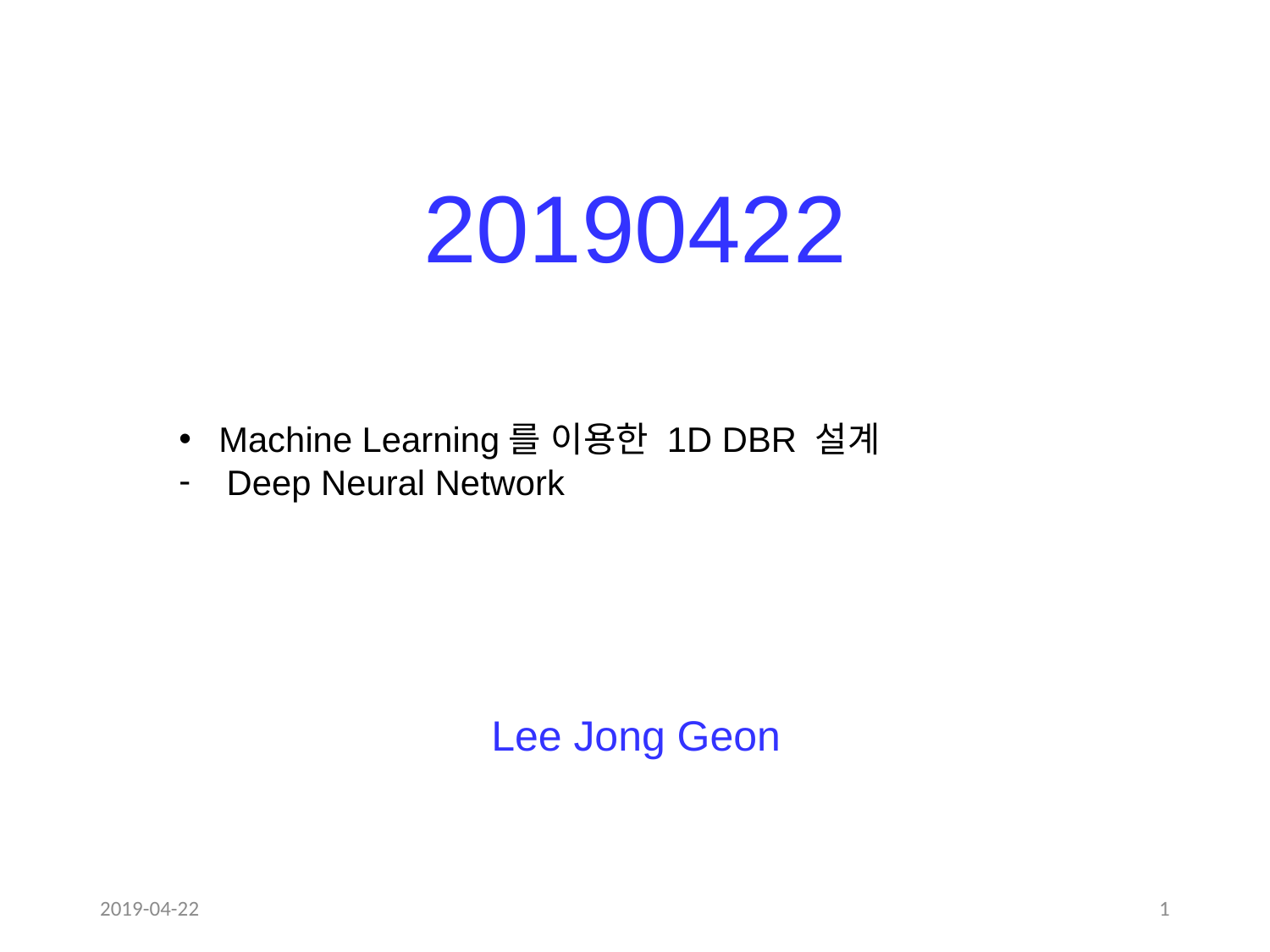

20190422
Machine Learning를 이용한 1D DBR 설계
Deep Neural Network
Lee Jong Geon
2019-04-22
1